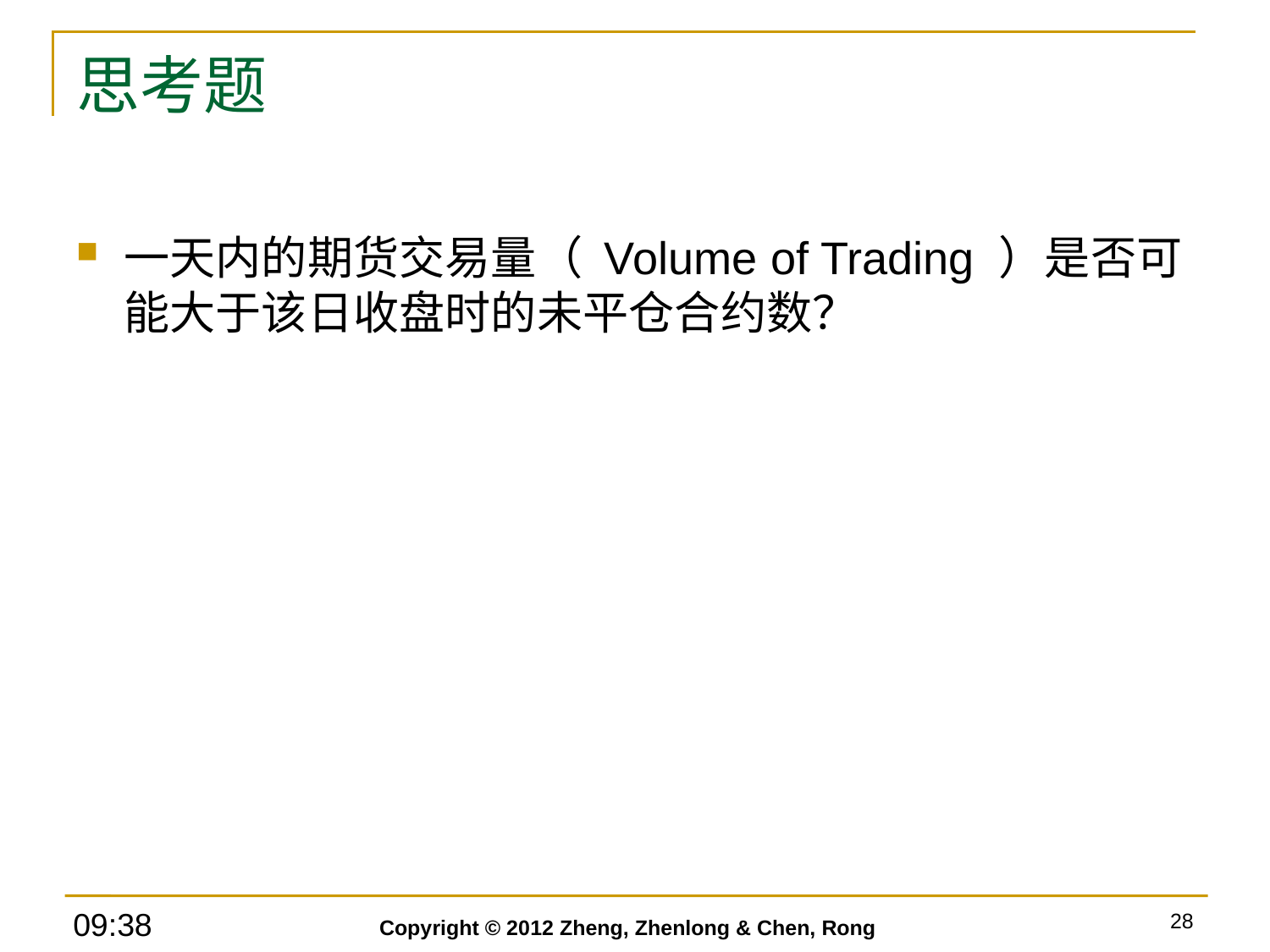

# 思考题
一天内的期货交易量（ Volume of Trading ）是否可能大于该日收盘时的未平仓合约数？
28
Copyright © 2012 Zheng, Zhenlong & Chen, Rong